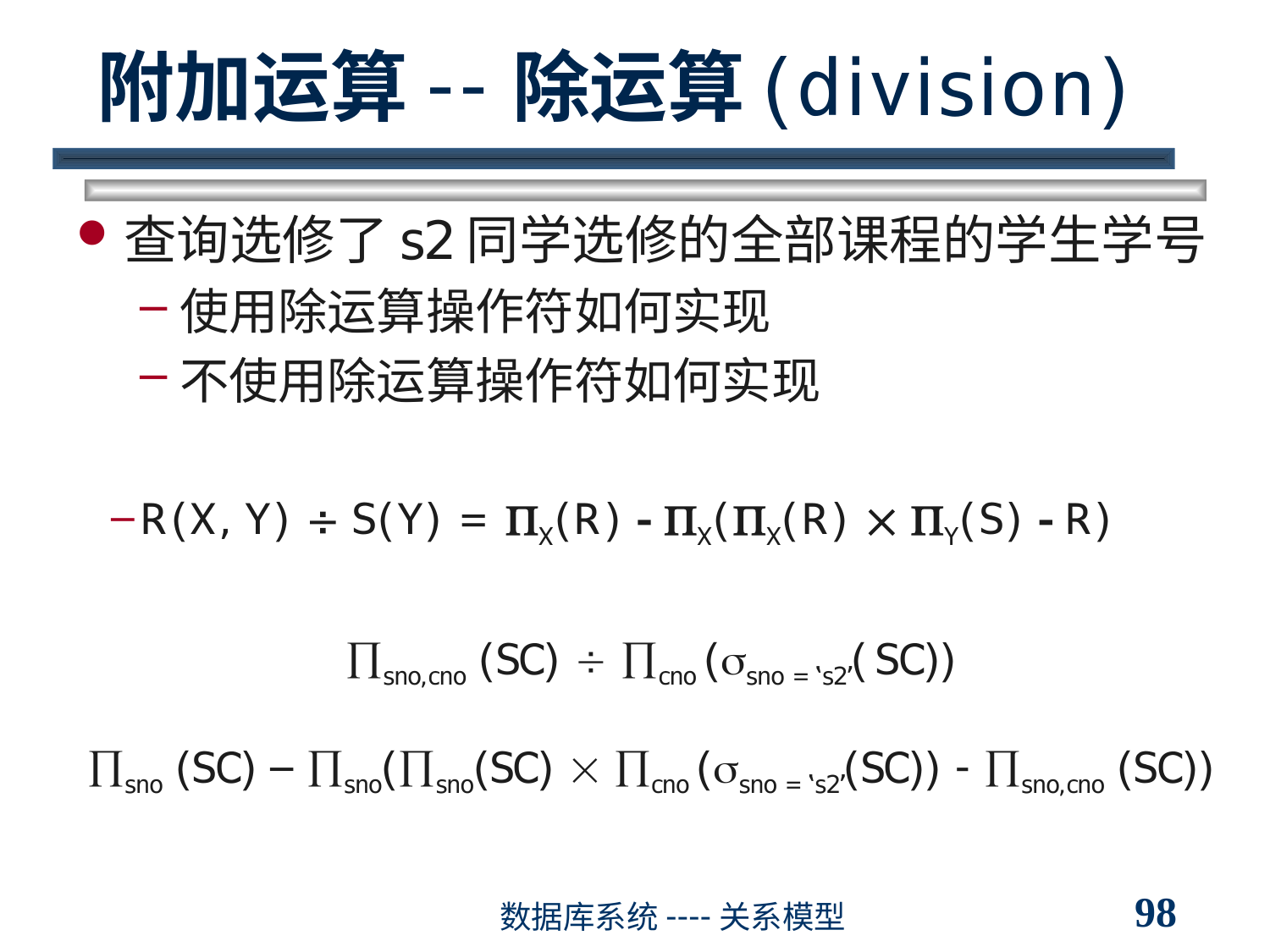

# 附加运算--除运算(division)
查询选修了s2同学选修的全部课程的学生学号
使用除运算操作符如何实现
不使用除运算操作符如何实现
R(X, Y) ÷ S(Y) = ΠX(R) − ΠX(ΠX(R) × ΠY(S) − R)
∏sno,cno (SC) ÷ ∏cno (σsno = ‘s2’( SC))

∏sno (SC) – ∏sno(∏sno(SC) × ∏cno (σsno = ‘s2’(SC)) - ∏sno,cno (SC))
98
数据库系统----关系模型